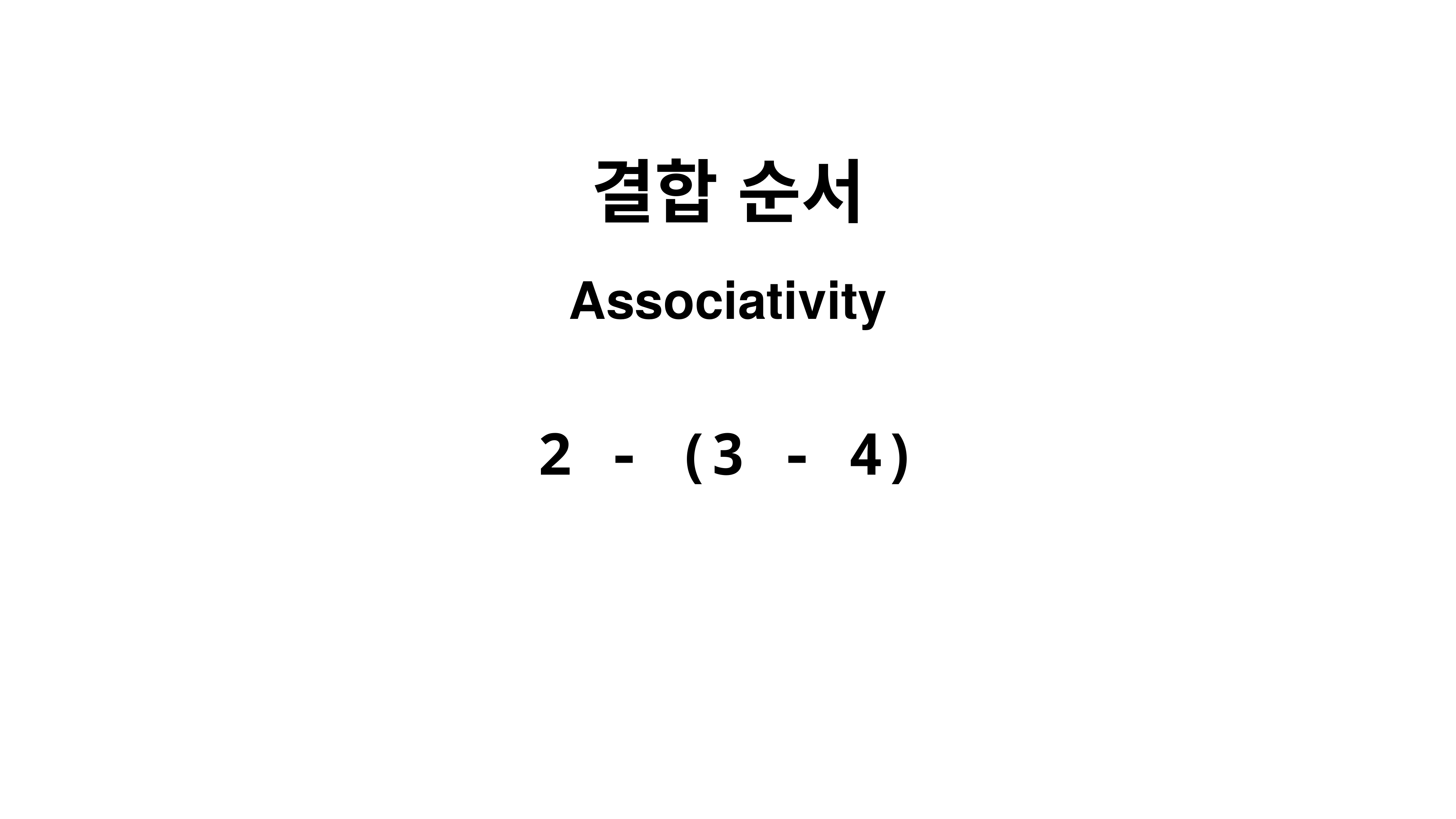

결합 순서
Associativity
2 - (3 - 4)